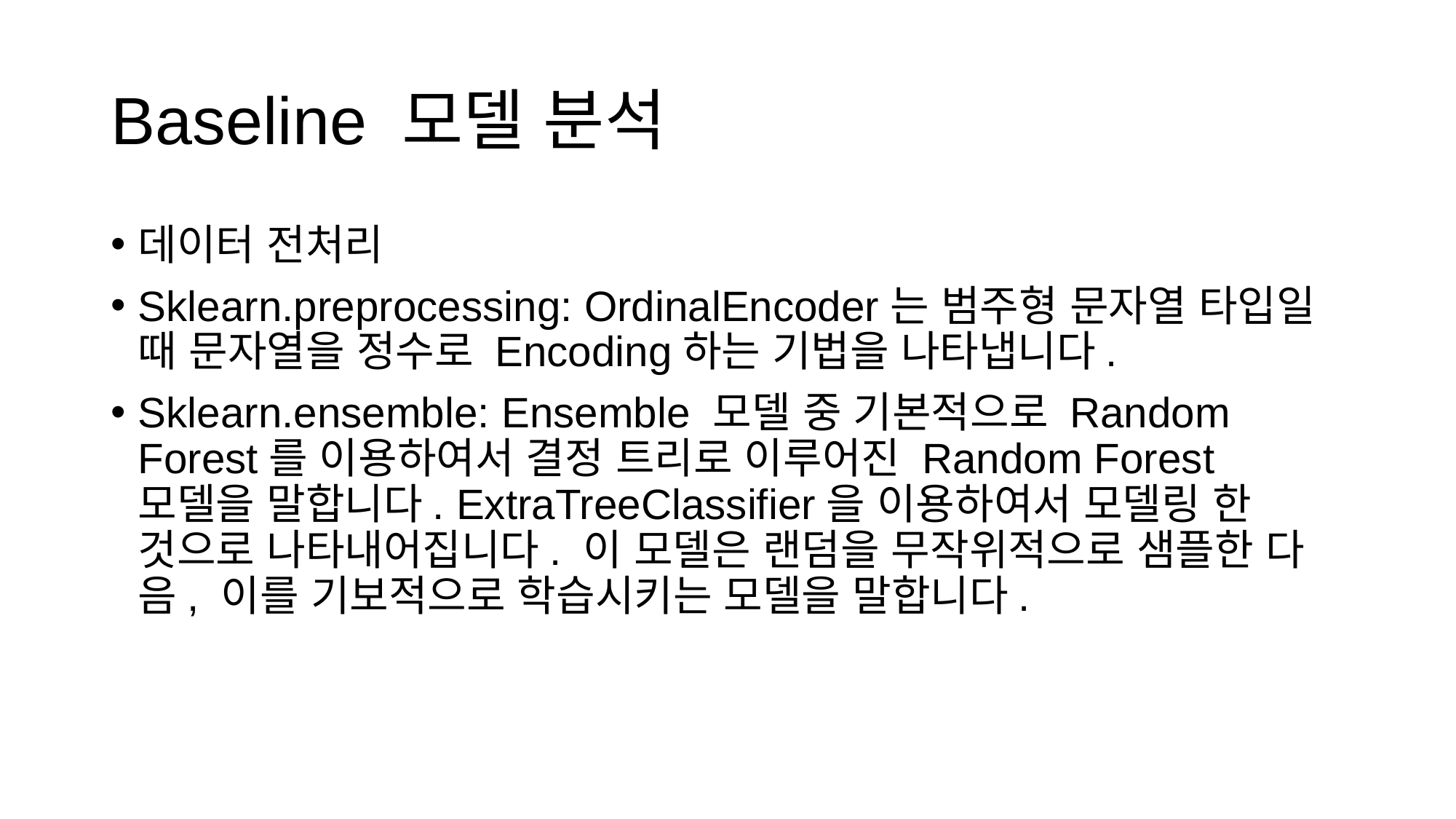

# Baseline 모델 분석
데이터 전처리
Sklearn.preprocessing: OrdinalEncoder는 범주형 문자열 타입일 때 문자열을 정수로 Encoding하는 기법을 나타냅니다.
Sklearn.ensemble: Ensemble 모델 중 기본적으로 Random Forest를 이용하여서 결정 트리로 이루어진 Random Forest 모델을 말합니다. ExtraTreeClassifier을 이용하여서 모델링 한 것으로 나타내어집니다. 이 모델은 랜덤을 무작위적으로 샘플한 다음, 이를 기보적으로 학습시키는 모델을 말합니다.